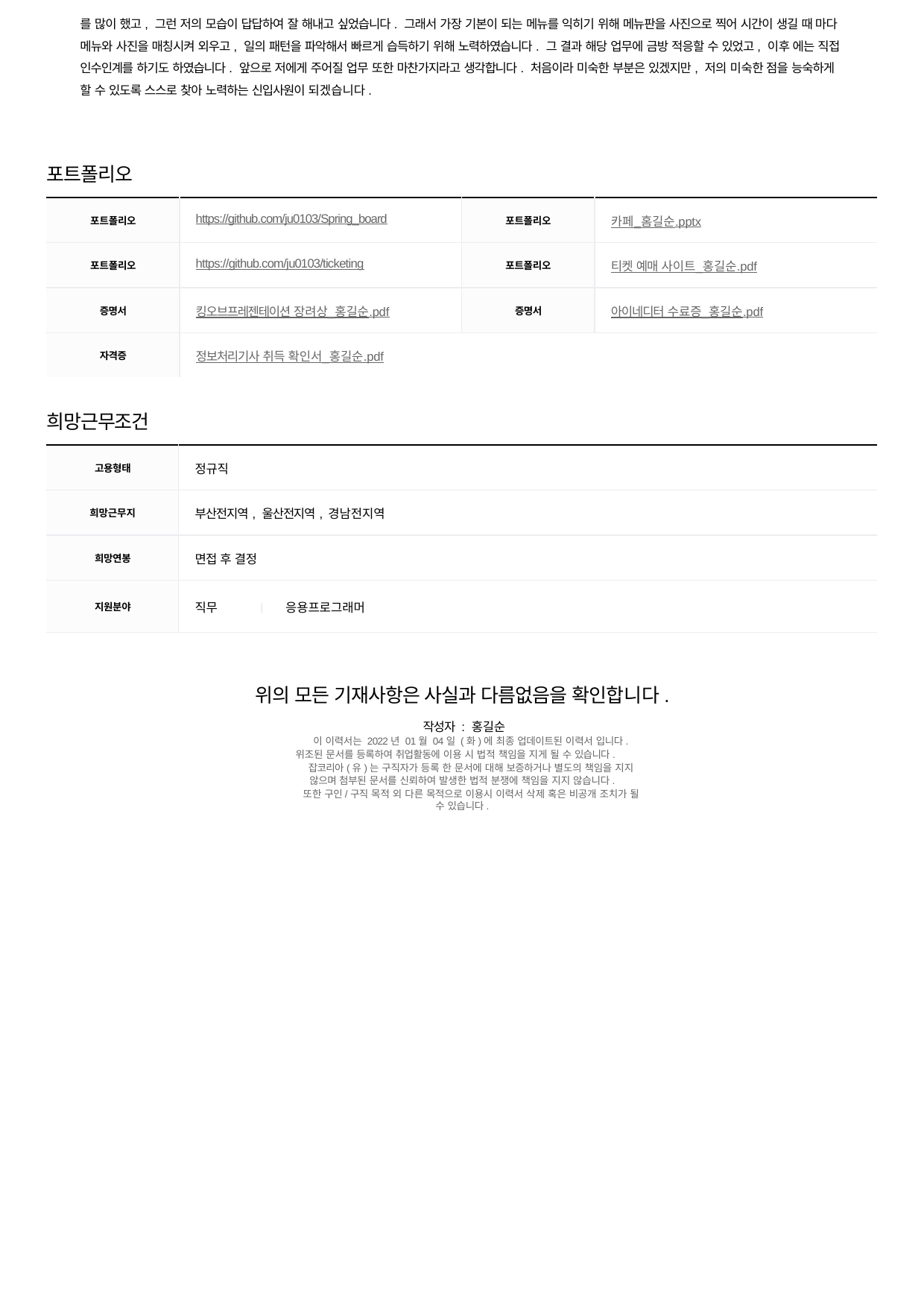

를 많이 했고, 그런 저의 모습이 답답하여 잘 해내고 싶었습니다. 그래서 가장 기본이 되는 메뉴를 익히기 위해 메뉴판을 사진으로 찍어 시간이 생길 때 마다 메뉴와 사진을 매칭시켜 외우고, 일의 패턴을 파악해서 빠르게 습득하기 위해 노력하였습니다. 그 결과 해당 업무에 금방 적응할 수 있었고, 이후 에는 직접 인수인계를 하기도 하였습니다. 앞으로 저에게 주어질 업무 또한 마찬가지라고 생각합니다. 처음이라 미숙한 부분은 있겠지만, 저의 미숙한 점을 능숙하게 할 수 있도록 스스로 찾아 노력하는 신입사원이 되겠습니다.
포트폴리오
| 포트폴리오 | https://github.com/ju0103/Spring\_board | 포트폴리오 | 카페\_홈길순.pptx |
| --- | --- | --- | --- |
| 포트폴리오 | https://github.com/ju0103/ticketing | 포트폴리오 | 티켓 예매 사이트\_홍길순.pdf |
| 증명서 | 킹오브프레젠테이션 장려상\_홍길순.pdf | 증명서 | 아이네디터 수료증\_홍길순.pdf |
| 자격증 | 정보처리기사 취득 확인서\_홍길순.pdf |  |  |
희망근무조건
| 고용형태 | 정규직 |
| --- | --- |
| 희망근무지 | 부산전지역, 울산전지역, 경남전지역 |
| 희망연봉 | 면접 후 결정 |
| 지원분야 | 직무 응용프로그래머 |

위의 모든 기재사항은 사실과 다름없음을 확인합니다.
작성자 : 홍길순
이 이력서는 2022년 01월 04일 (화)에 최종 업데이트된 이력서 입니다. 위조된 문서를 등록하여 취업활동에 이용 시 법적 책임을 지게 될 수 있습니다.
잡코리아(유)는 구직자가 등록 한 문서에 대해 보증하거나 별도의 책임을 지지 않으며 첨부된 문서를 신뢰하여 발생한 법적 분쟁에 책임을 지지 않습니다.
또한 구인/구직 목적 외 다른 목적으로 이용시 이력서 삭제 혹은 비공개 조치가 될 수 있습니다.